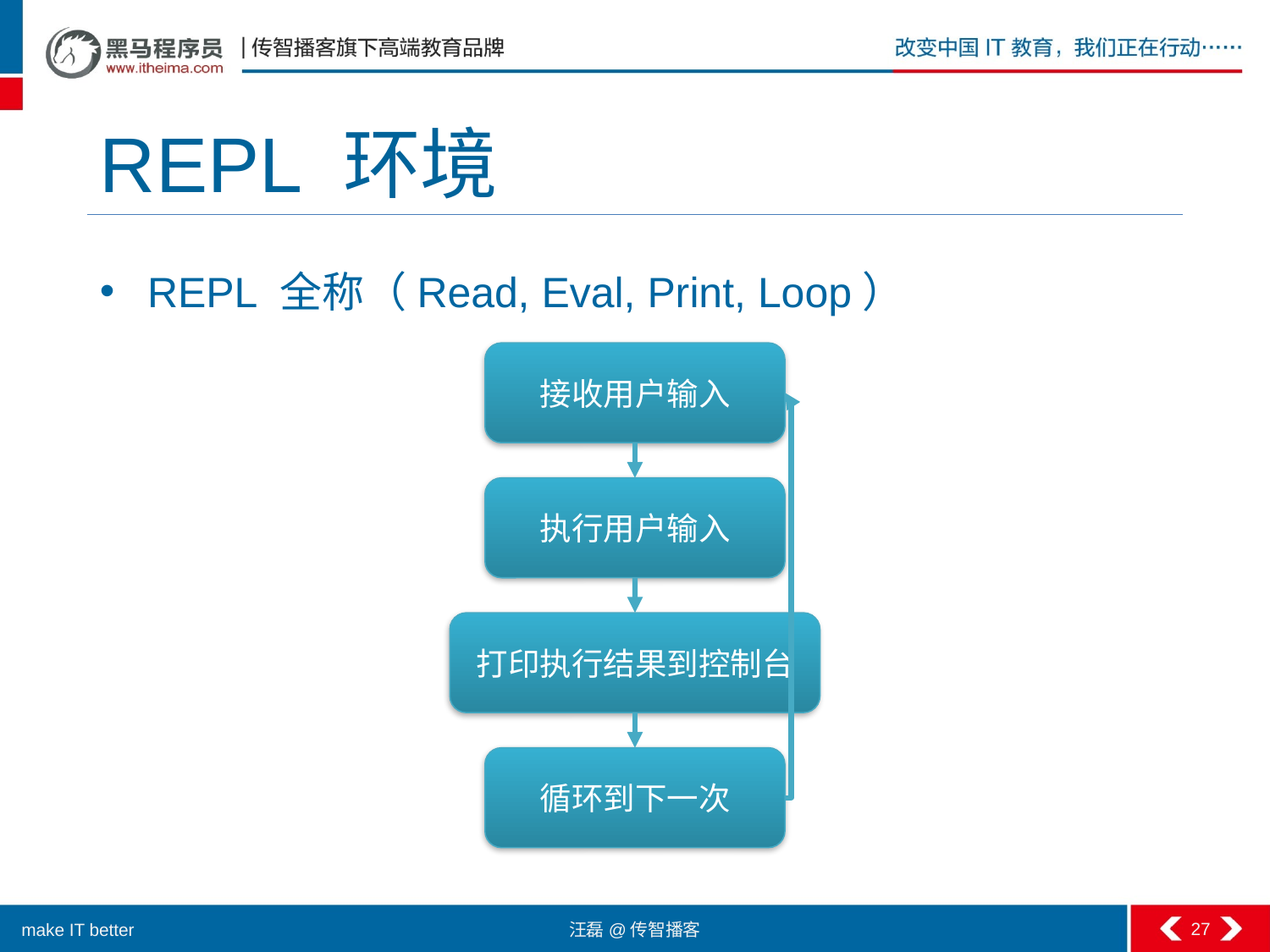

# REPL 环境
REPL 全称（Read, Eval, Print, Loop）

接收用户输入
执行用户输入
打印执行结果到控制台
循环到下一次
27
汪磊@传智播客
make IT better